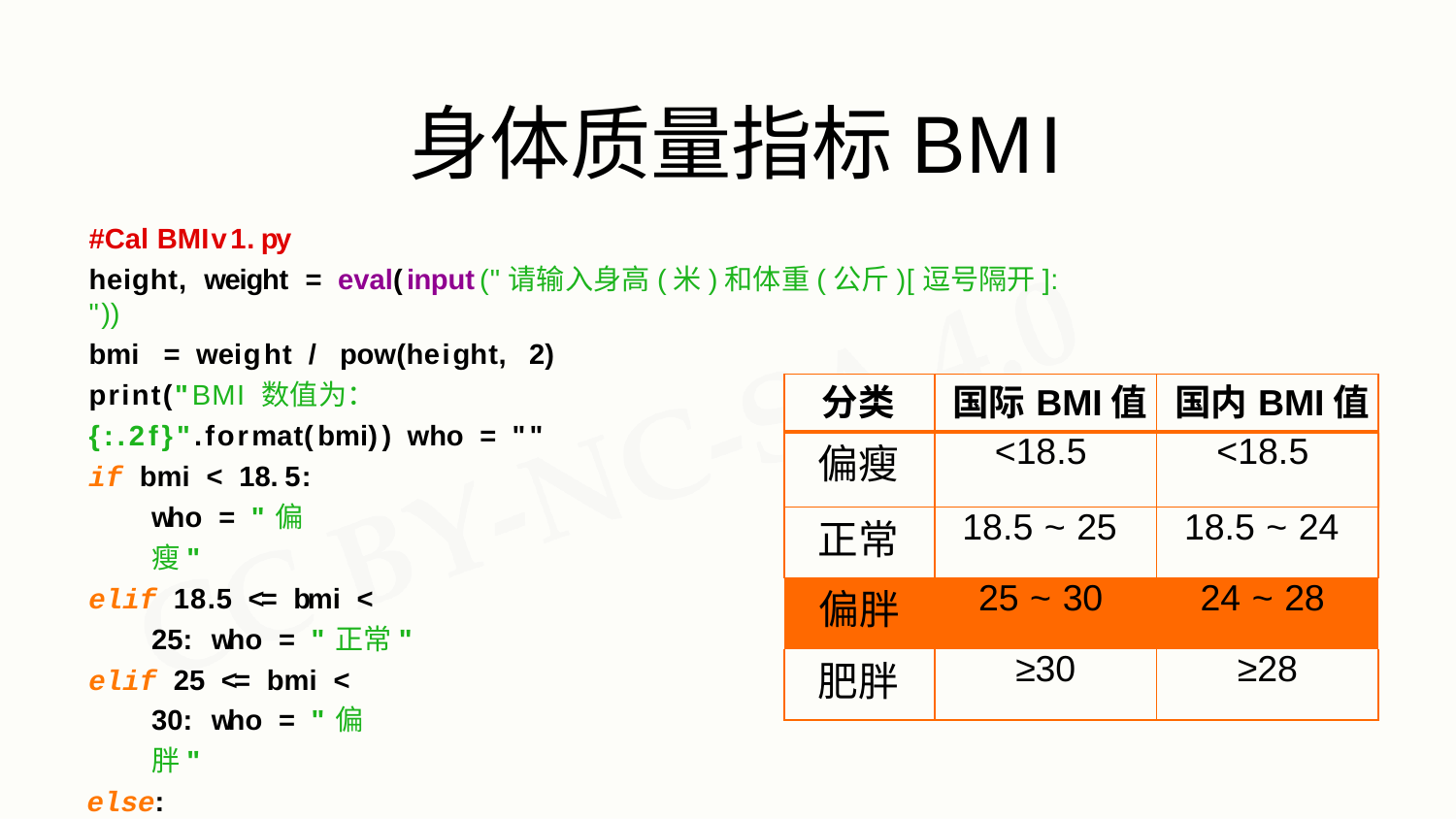

# 身体质量指标BMI
#CalBMIv1.py
height,  weight  =  eval(input("请输入身高(米)和体重(公斤)[逗号隔开]: "))
bmi  =  weight  /  pow(height,  2) print("BMI 数值为：{:.2f}".format(bmi)) who  =  ""
if bmi  <  18.5: who  =  "偏瘦"
elif 18.5  <=  bmi  <  25: who  =  "正常"
elif 25  <=  bmi  <  30: who  =  "偏胖"
else:
who  =  "肥胖"
print("BMI 指标为:国际'{0}'".format(who))

| 分类 | 国际BMI值 | 国内BMI值 |
| --- | --- | --- |
| 偏瘦 | <18.5 | <18.5 |
| 正常 | 18.5 ~ 25 | 18.5 ~ 24 |
| 偏胖 | 25 ~ 30 | 24 ~ 28 |
| 肥胖 | ≥30 | ≥28 |